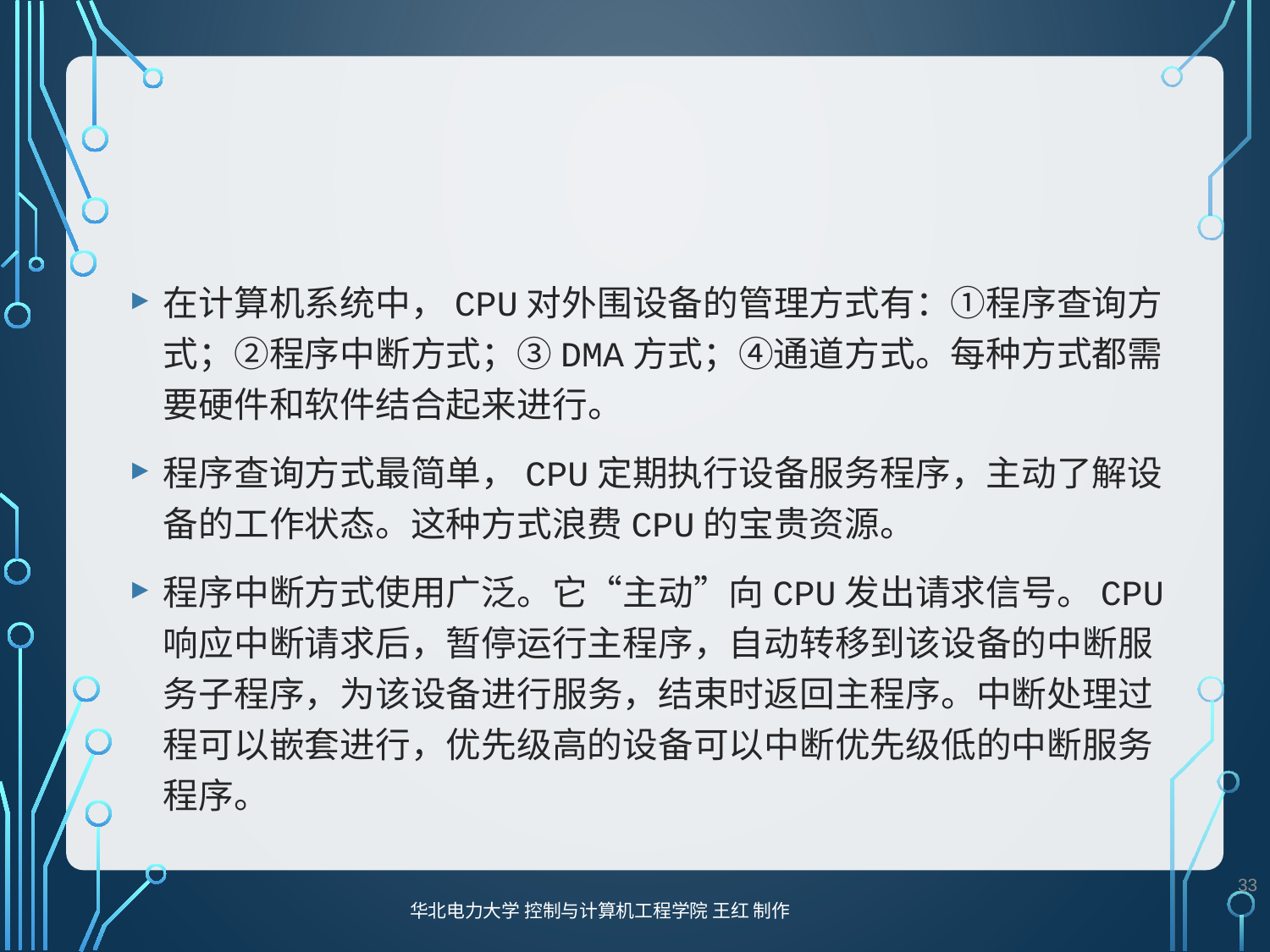

#
在计算机系统中，CPU对外围设备的管理方式有：①程序查询方式；②程序中断方式；③DMA方式；④通道方式。每种方式都需要硬件和软件结合起来进行。
程序查询方式最简单，CPU定期执行设备服务程序，主动了解设备的工作状态。这种方式浪费CPU的宝贵资源。
程序中断方式使用广泛。它“主动”向CPU发出请求信号。CPU响应中断请求后，暂停运行主程序，自动转移到该设备的中断服务子程序，为该设备进行服务，结束时返回主程序。中断处理过程可以嵌套进行，优先级高的设备可以中断优先级低的中断服务程序。
33
华北电力大学 控制与计算机工程学院 王红 制作